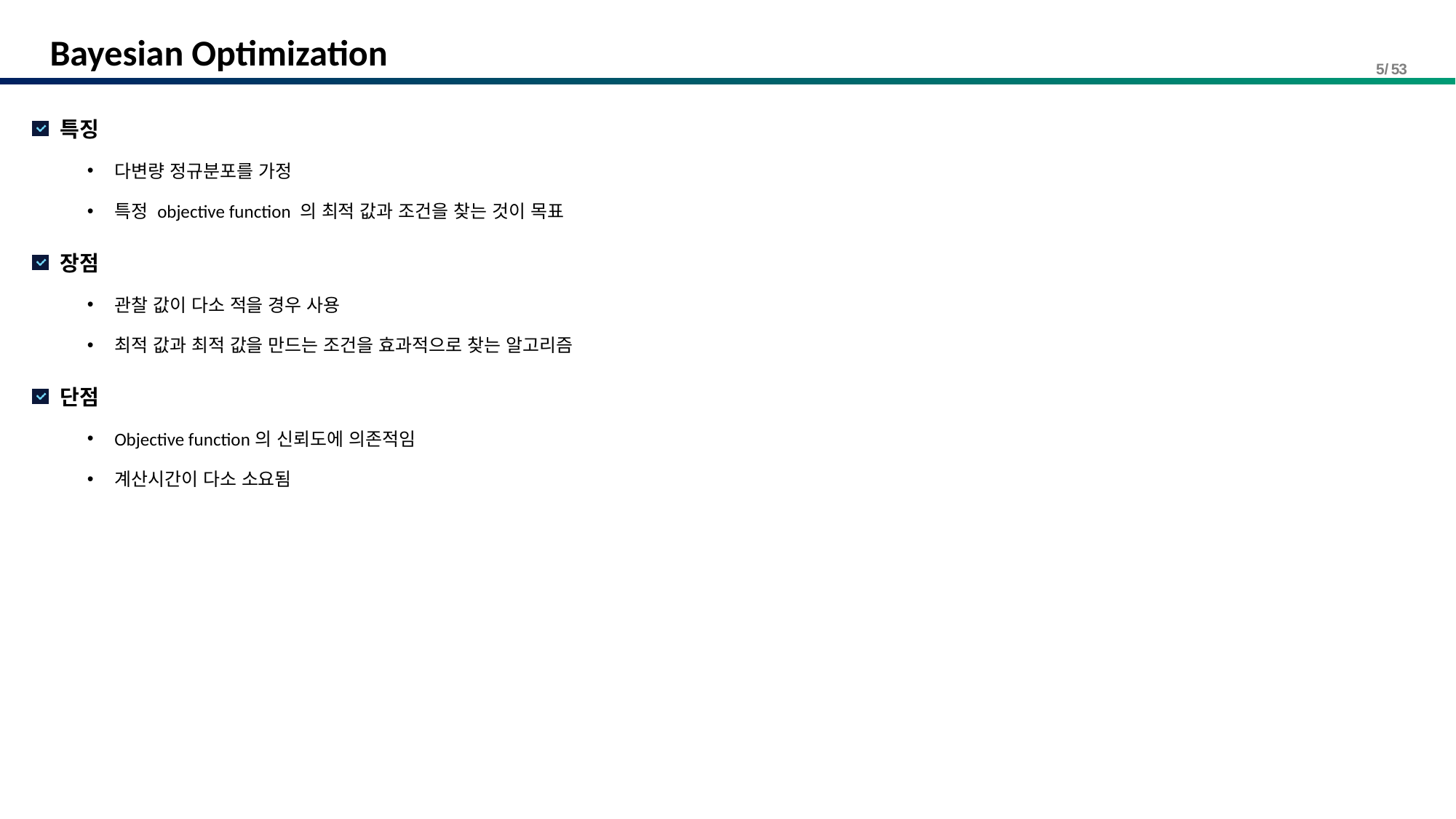

# Bayesian Optimization
특징
다변량 정규분포를 가정
특정 objective function 의 최적 값과 조건을 찾는 것이 목표
장점
관찰 값이 다소 적을 경우 사용
최적 값과 최적 값을 만드는 조건을 효과적으로 찾는 알고리즘
단점
Objective function의 신뢰도에 의존적임
계산시간이 다소 소요됨